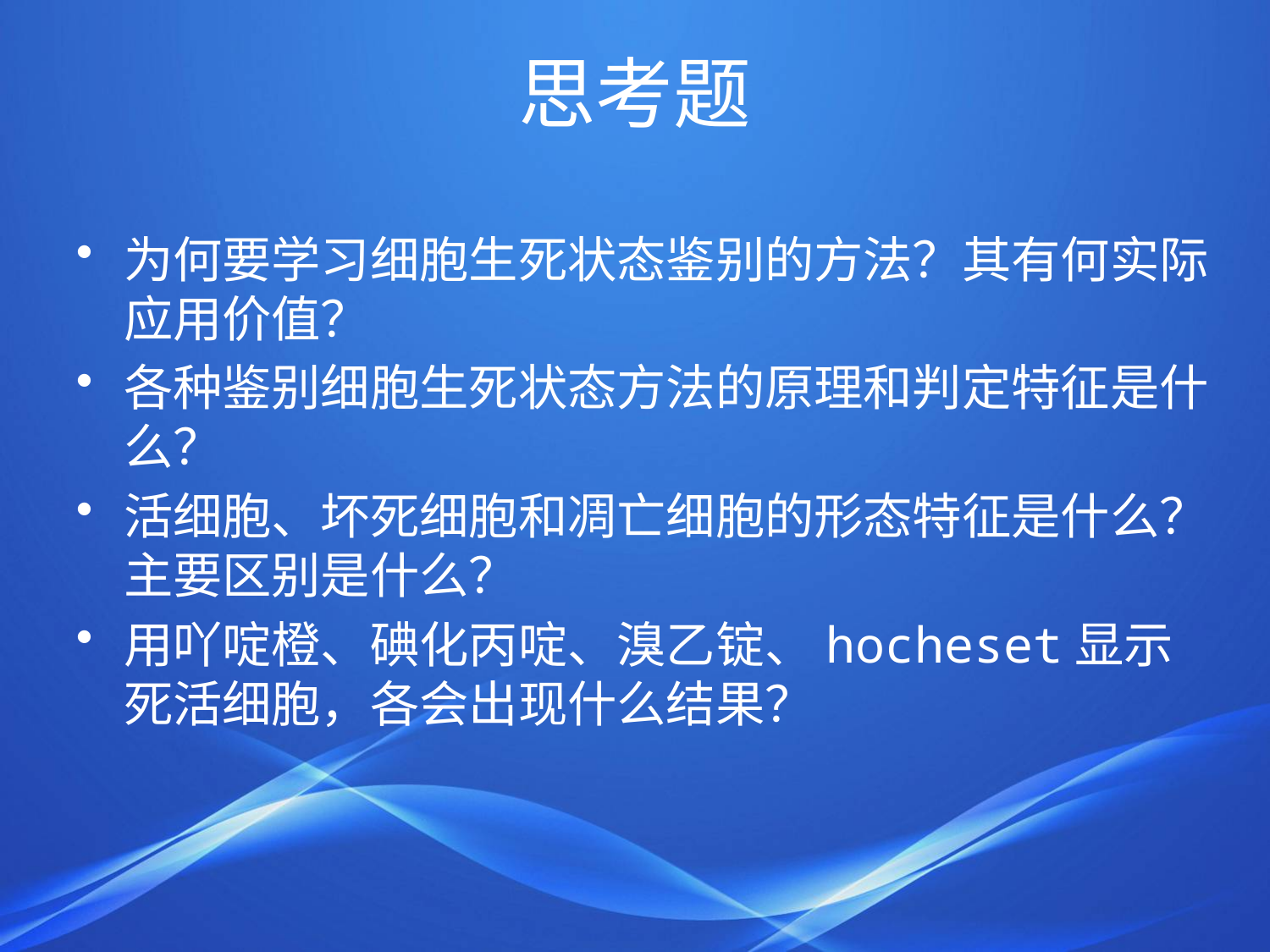

# 思考题
为何要学习细胞生死状态鉴别的方法？其有何实际应用价值？
各种鉴别细胞生死状态方法的原理和判定特征是什么？
活细胞、坏死细胞和凋亡细胞的形态特征是什么？主要区别是什么？
用吖啶橙、碘化丙啶、溴乙锭、hocheset显示死活细胞，各会出现什么结果？